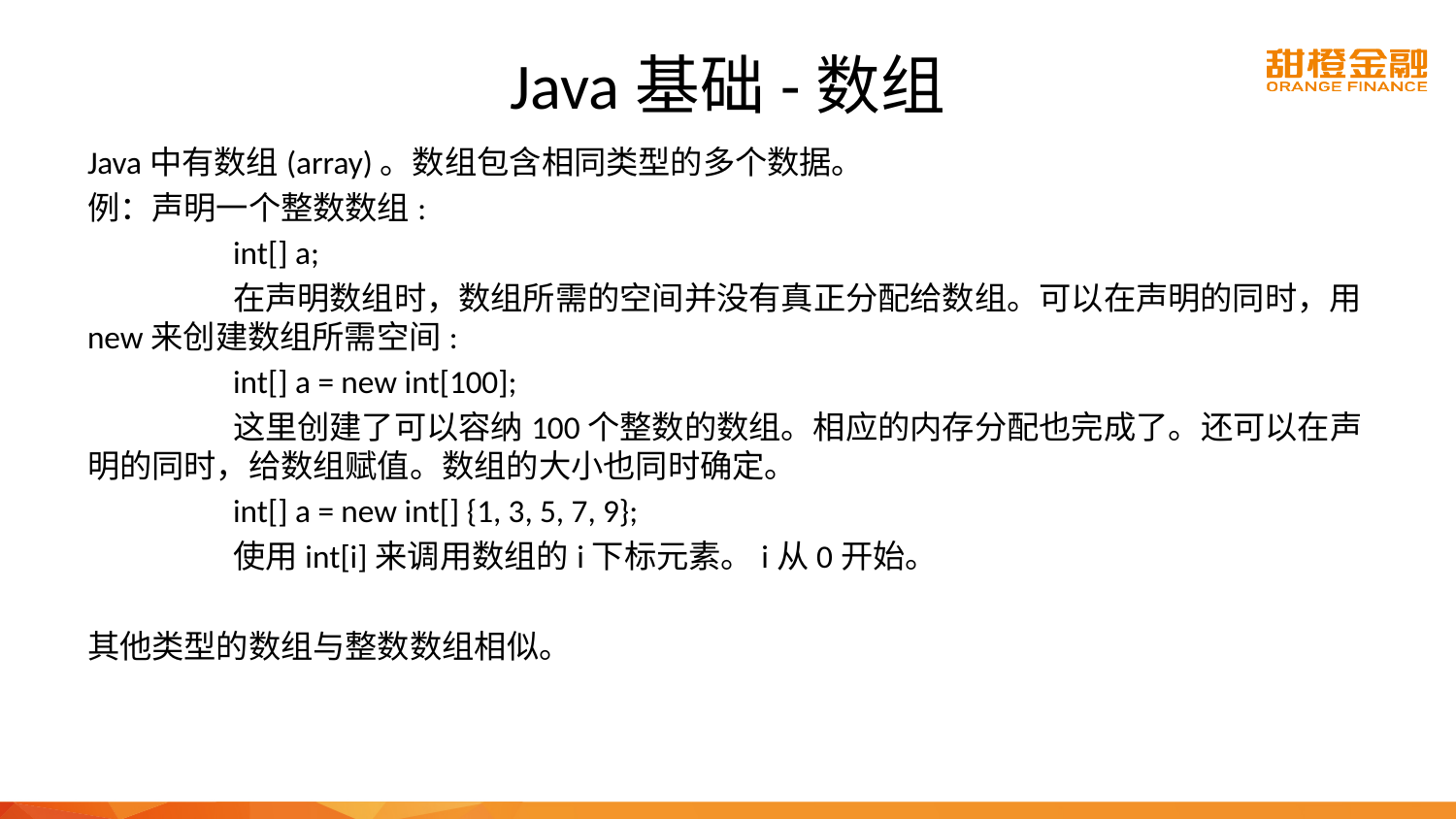

# Java基础-数组
Java中有数组(array)。数组包含相同类型的多个数据。
例：声明一个整数数组:
	int[] a;
	在声明数组时，数组所需的空间并没有真正分配给数组。可以在声明的同时，用new来创建数组所需空间:
	int[] a = new int[100];
	这里创建了可以容纳100个整数的数组。相应的内存分配也完成了。还可以在声明的同时，给数组赋值。数组的大小也同时确定。
	int[] a = new int[] {1, 3, 5, 7, 9};
	使用int[i]来调用数组的i下标元素。i从0开始。

其他类型的数组与整数数组相似。